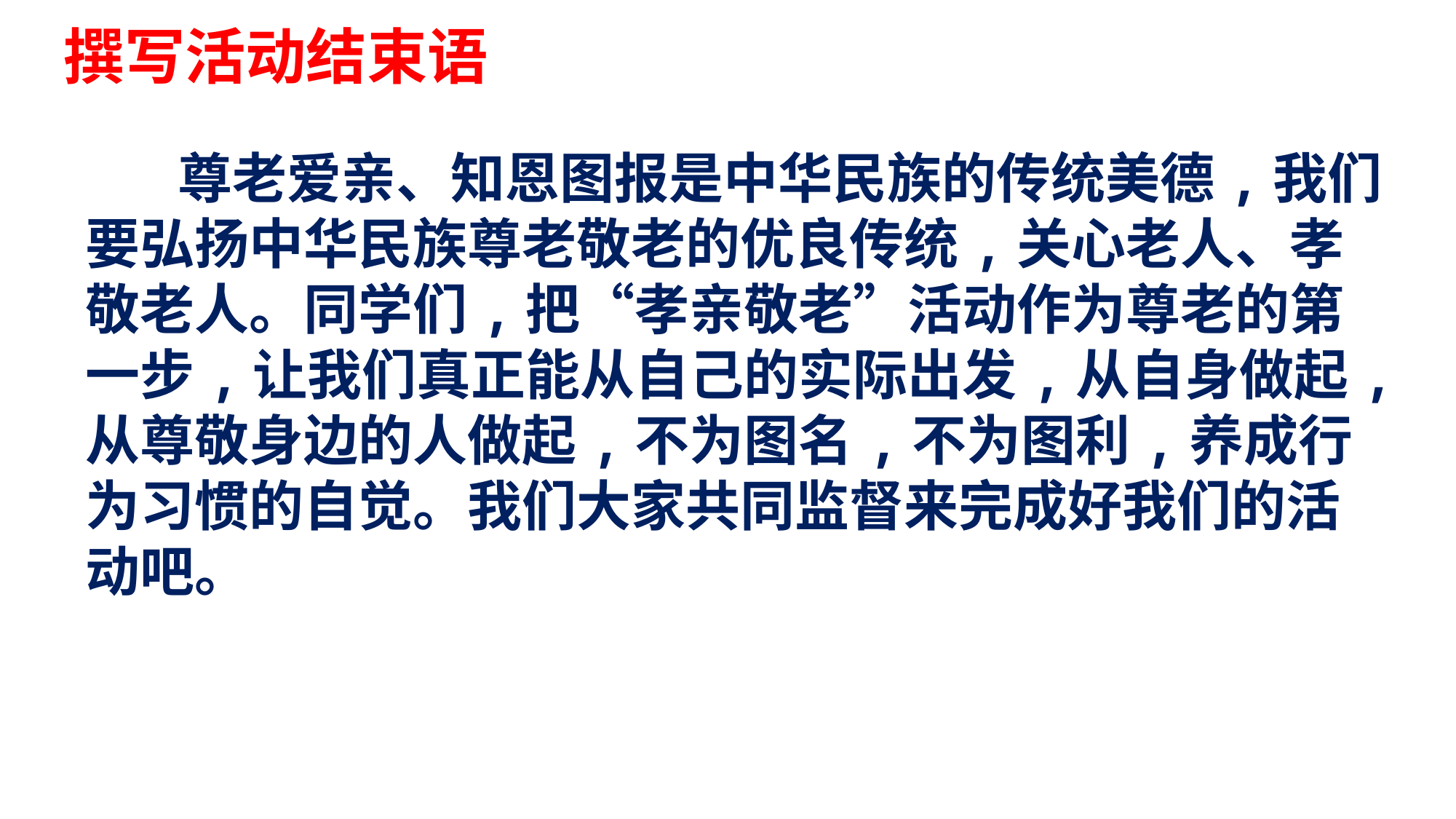

撰写活动结束语
  尊老爱亲、知恩图报是中华民族的传统美德,我们要弘扬中华民族尊老敬老的优良传统,关心老人、孝敬老人。同学们,把“孝亲敬老”活动作为尊老的第一步,让我们真正能从自己的实际出发,从自身做起,从尊敬身边的人做起,不为图名,不为图利,养成行为习惯的自觉。我们大家共同监督来完成好我们的活动吧。